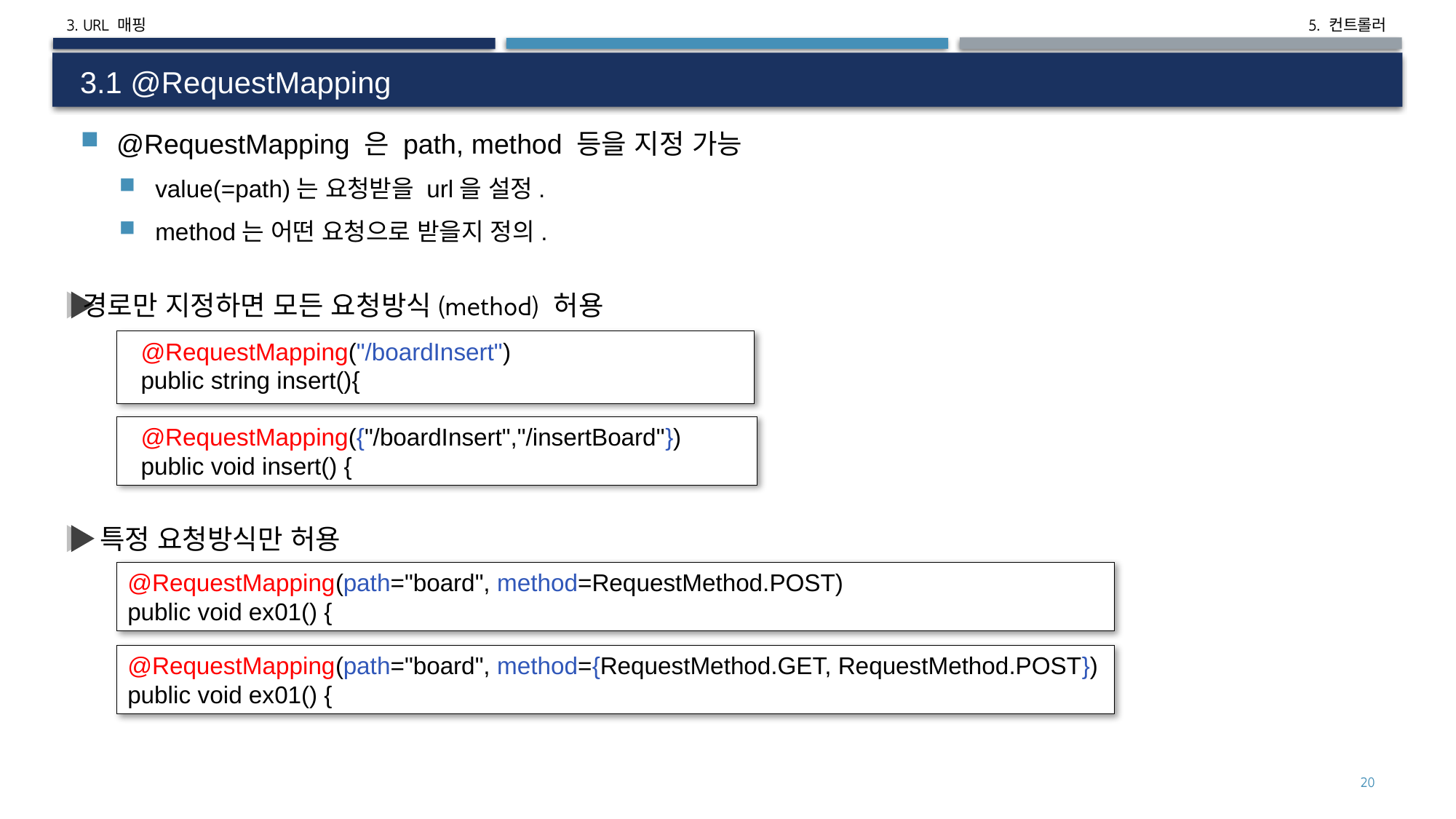

3. URL 매핑
# 3.1 @RequestMapping
@RequestMapping 은 path, method 등을 지정 가능
value(=path)는 요청받을 url을 설정.
method는 어떤 요청으로 받을지 정의.
경로만 지정하면 모든 요청방식(method) 허용

  @RequestMapping("/boardInsert")
  public string insert(){
  @RequestMapping({"/boardInsert","/insertBoard"})
  public void insert() {
특정 요청방식만 허용

@RequestMapping(path="board", method=RequestMethod.POST)
public void ex01() {
@RequestMapping(path="board", method={RequestMethod.GET, RequestMethod.POST})
public void ex01() {
20